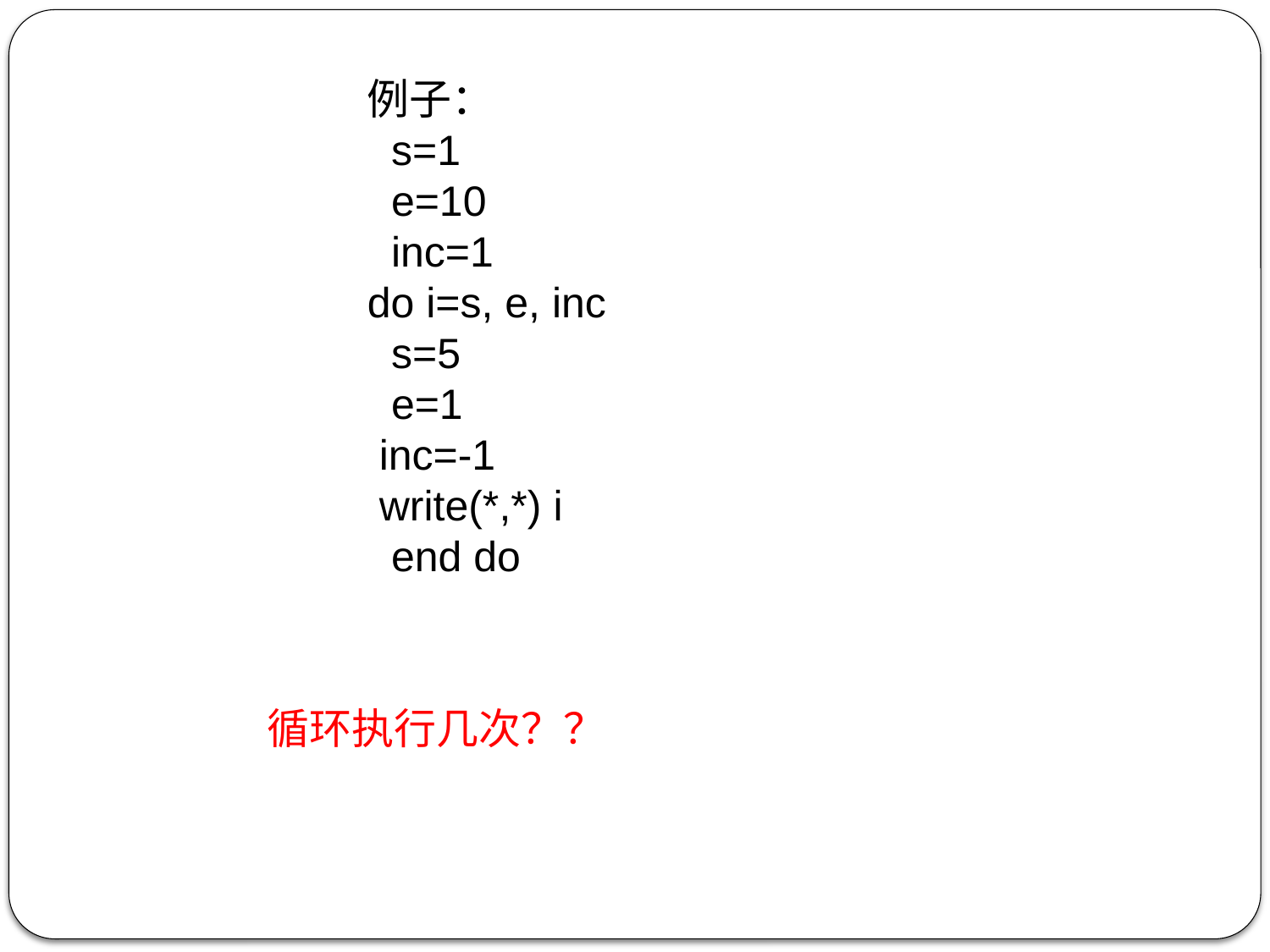

例子：
  s=1
  e=10
  inc=1
do i=s, e, inc
  s=5
  e=1
 inc=-1
 write(*,*) i
  end do

循环执行几次？？